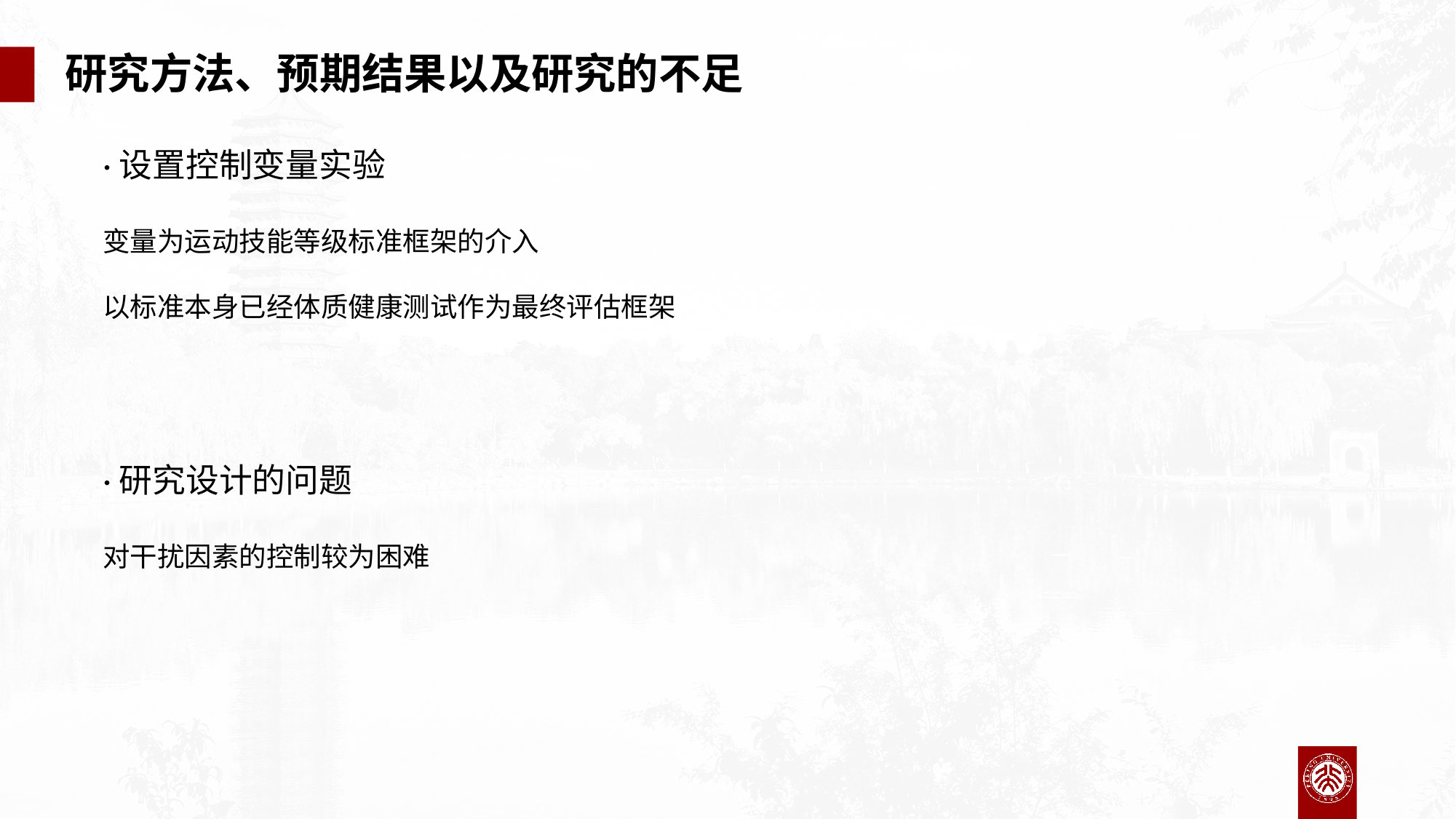

研究方法、预期结果以及研究的不足

·设置控制变量实验

变量为运动技能等级标准框架的介入

以标准本身已经体质健康测试作为最终评估框架

·研究设计的问题

对干扰因素的控制较为困难